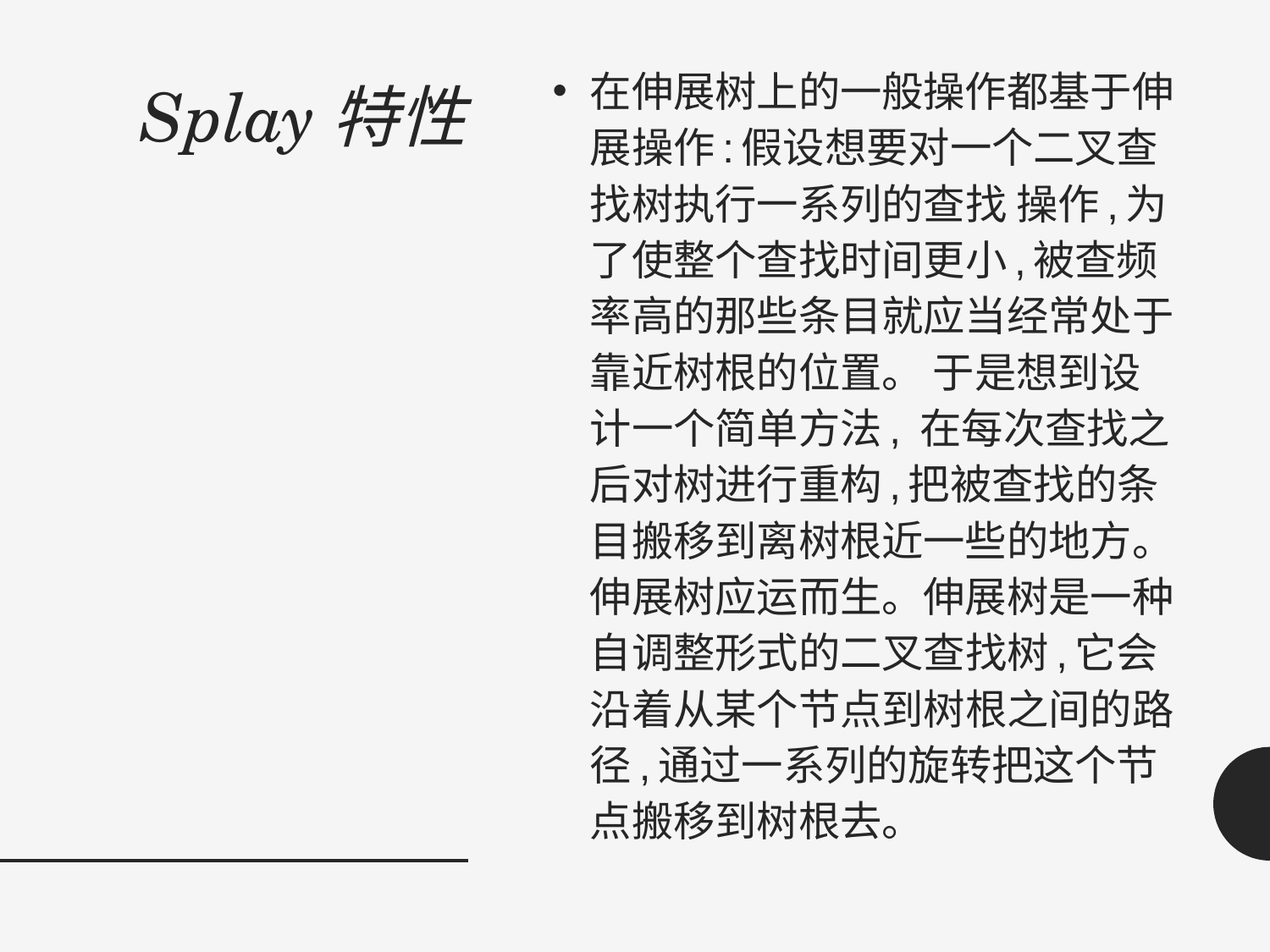

在伸展树上的一般操作都基于伸展操作:假设想要对一个二叉查找树执行一系列的查找 操作,为了使整个查找时间更小,被查频率高的那些条目就应当经常处于靠近树根的位置。 于是想到设计一个简单方法, 在每次查找之后对树进行重构,把被查找的条目搬移到离树根近一些的地方。伸展树应运而生。伸展树是一种自调整形式的二叉查找树,它会沿着从某个节点到树根之间的路径,通过一系列的旋转把这个节点搬移到树根去。
# Splay特性